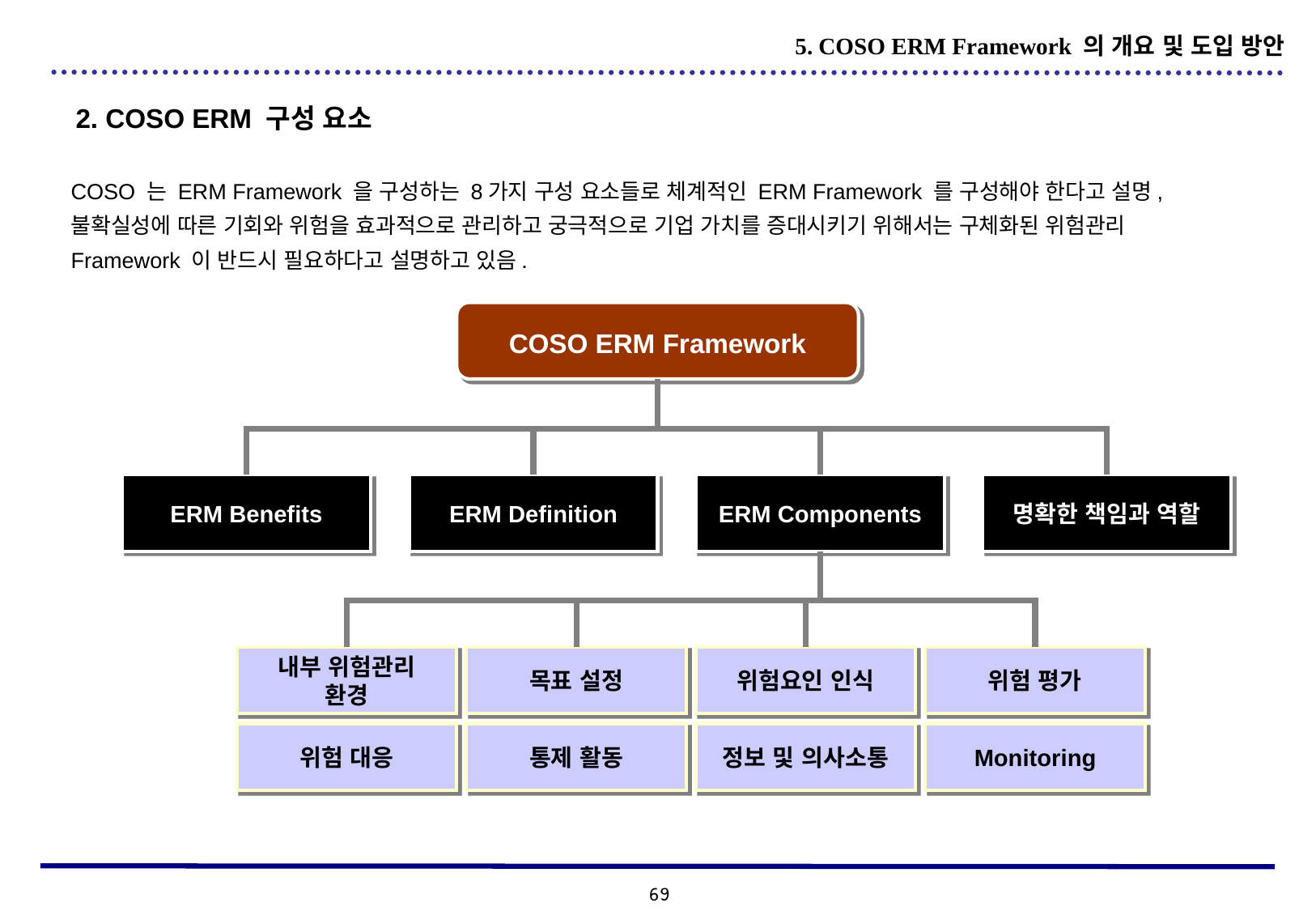

5. COSO ERM Framework 의 개요 및 도입 방안
2. COSO ERM 구성 요소
COSO 는 ERM Framework 을 구성하는 8가지 구성 요소들로 체계적인 ERM Framework 를 구성해야 한다고 설명, 불확실성에 따른 기회와 위험을 효과적으로 관리하고 궁극적으로 기업 가치를 증대시키기 위해서는 구체화된 위험관리 Framework 이 반드시 필요하다고 설명하고 있음.
COSO ERM Framework
ERM Benefits
ERM Definition
ERM Components
명확한 책임과 역할
내부 위험관리
환경
목표 설정
위험요인 인식
위험 평가
위험 대응
통제 활동
정보 및 의사소통
Monitoring